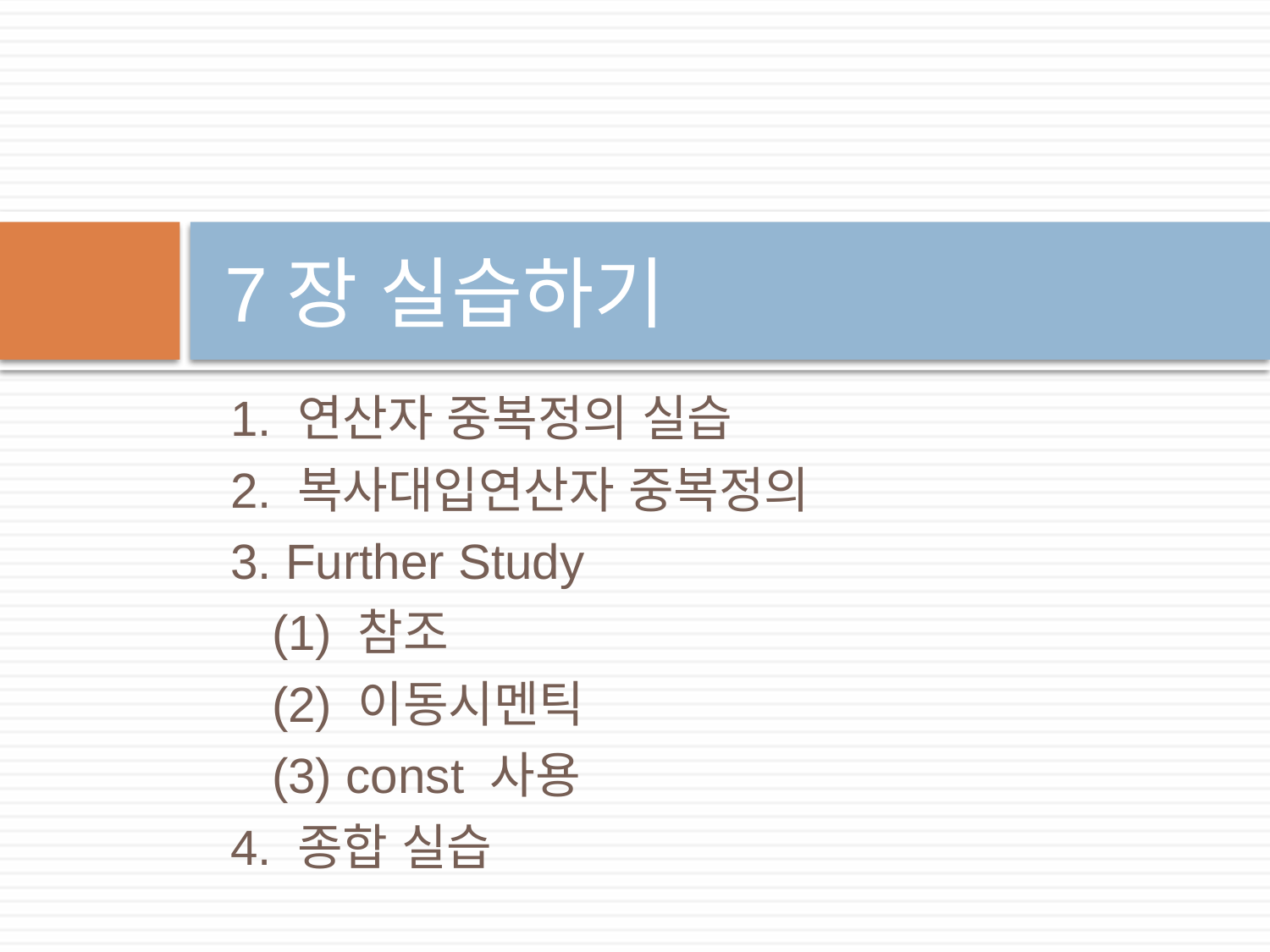

# 7장 실습하기

  1. 연산자 중복정의 실습
  2. 복사대입연산자 중복정의
  3. Further Study
     (1) 참조
     (2) 이동시멘틱
     (3) const 사용
  4. 종합 실습